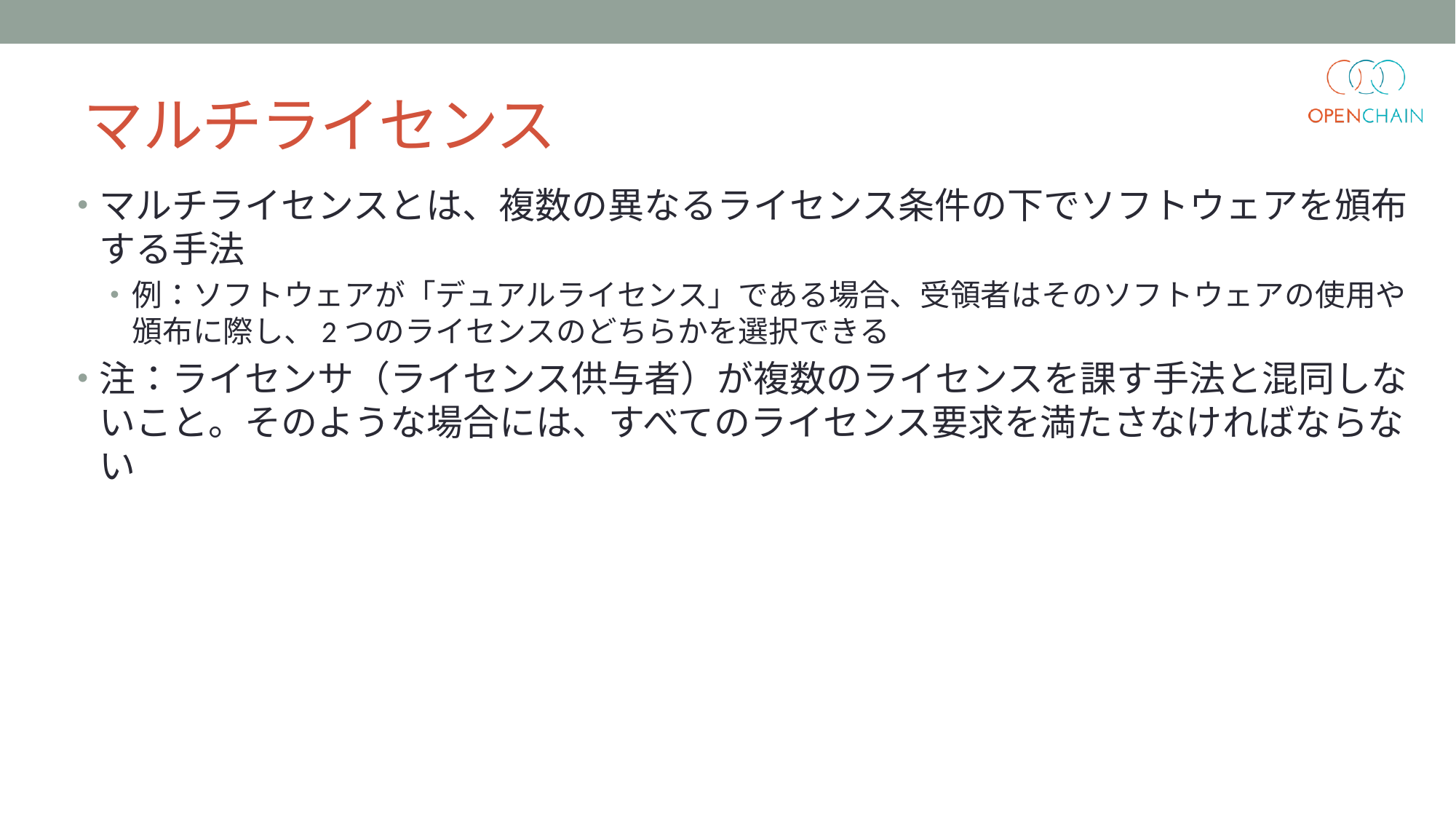

# マルチライセンス
マルチライセンスとは、複数の異なるライセンス条件の下でソフトウェアを頒布する手法
例：ソフトウェアが「デュアルライセンス」である場合、受領者はそのソフトウェアの使用や頒布に際し、2つのライセンスのどちらかを選択できる
注：ライセンサ（ライセンス供与者）が複数のライセンスを課す手法と混同しないこと。そのような場合には、すべてのライセンス要求を満たさなければならない